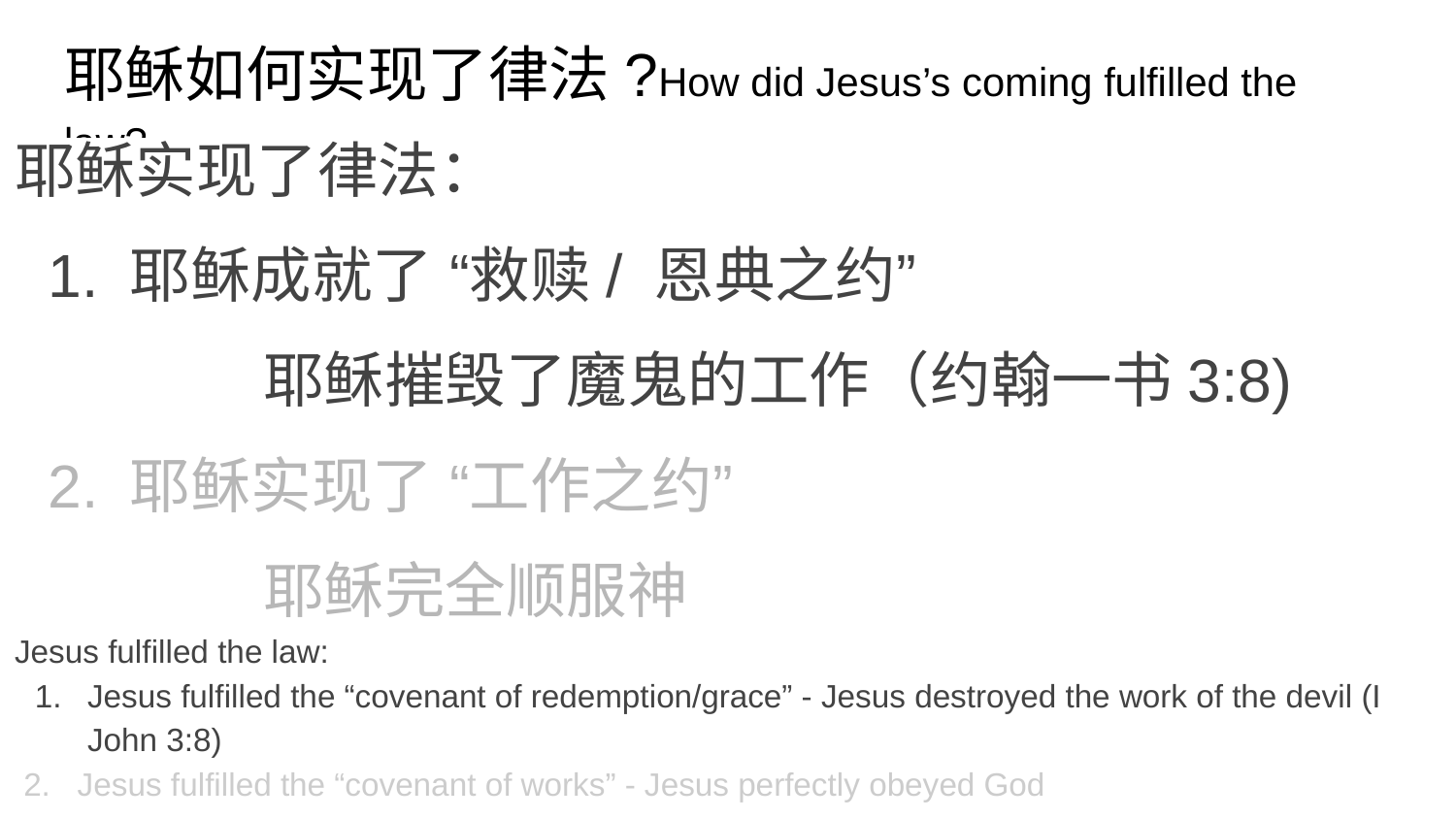

# 耶稣如何实现了律法?How did Jesus’s coming fulfilled the law?

耶稣实现了律法：
  1. 耶稣成就了 “救赎/ 恩典之约”
              耶稣摧毁了魔鬼的工作（约翰一书3:8)
  2. 耶稣实现了 “工作之约”
              耶稣完全顺服神
Jesus fulfilled the law:
Jesus fulfilled the “covenant of redemption/grace” - Jesus destroyed the work of the devil (I John 3:8)
 2.   Jesus fulfilled the “covenant of works” - Jesus perfectly obeyed God